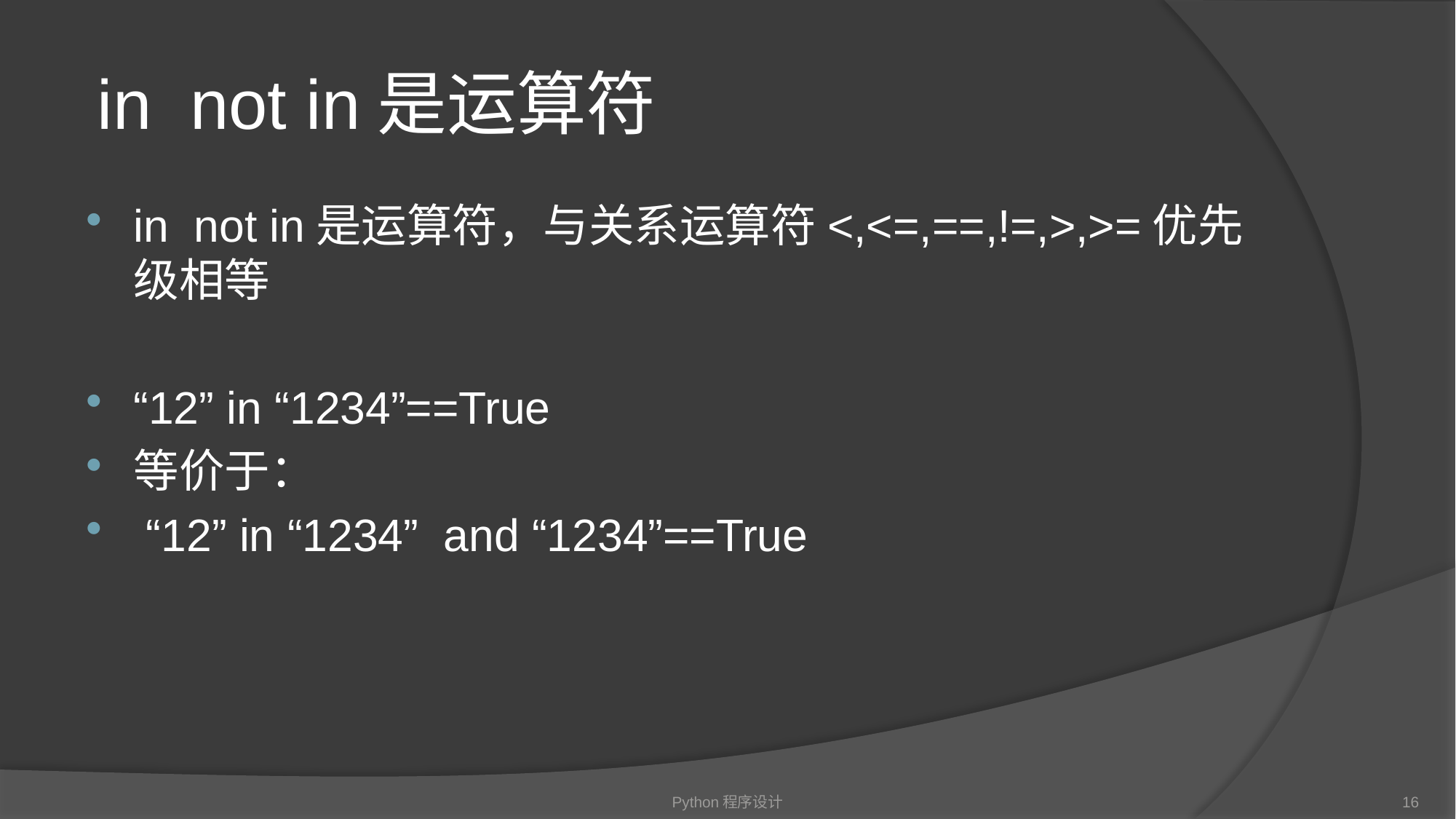

# in  not in是运算符
in  not in是运算符，与关系运算符<,<=,==,!=,>,>=优先级相等

“12” in “1234”==True
等价于：
 “12” in “1234”  and “1234”==True
Python程序设计
16